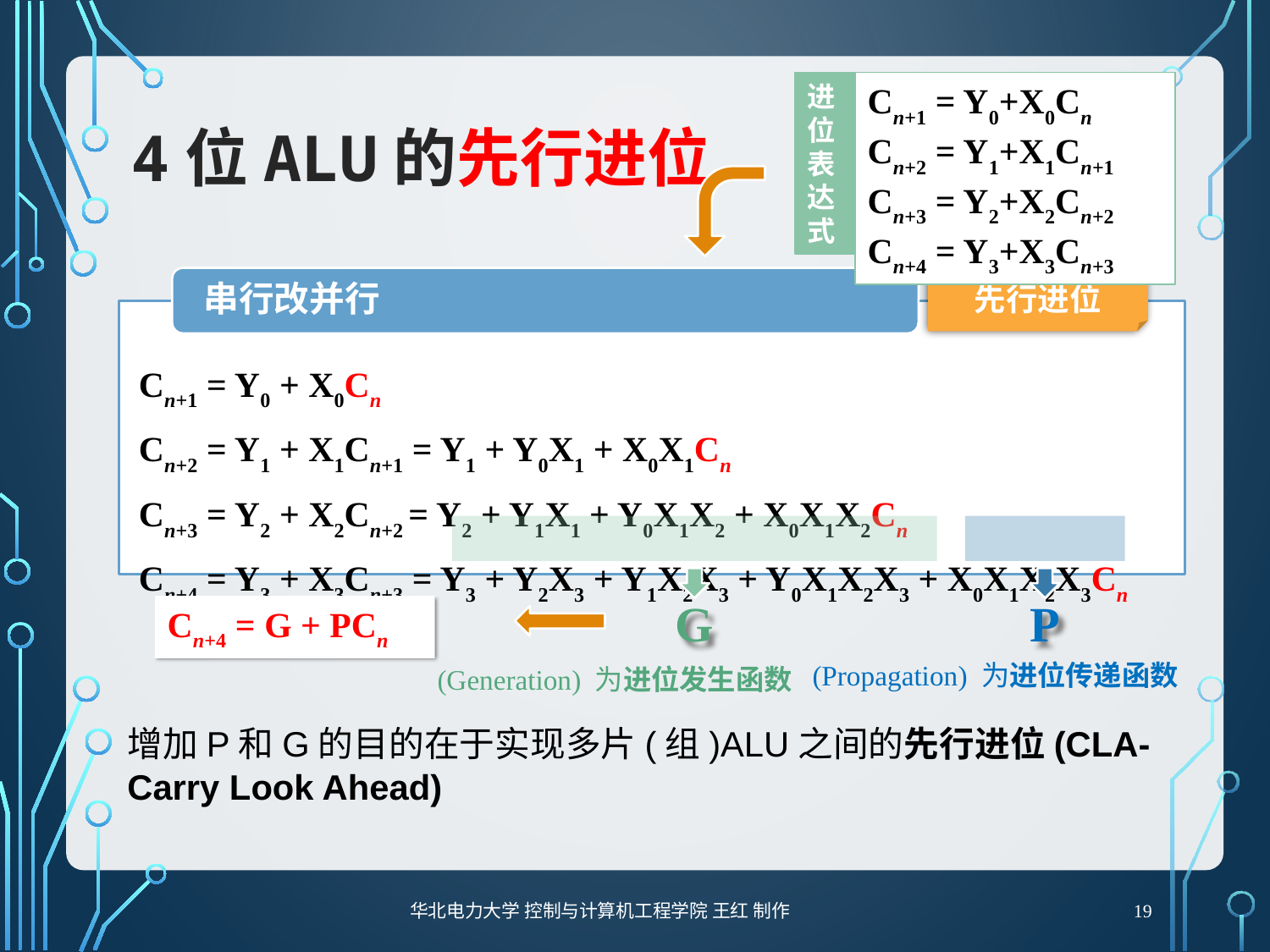

进位表达式
Cn+1 = Y0+X0Cn
Cn+2 = Y1+X1Cn+1
Cn+3 = Y2+X2Cn+2
Cn+4 = Y3+X3Cn+3
# 4位ALU的先行进位

先行进位
串行改并行
Cn+1 = Y0 + X0Cn
Cn+2 = Y1 + X1Cn+1 = Y1 + Y0X1 + X0X1Cn
Cn+3 = Y2 + X2Cn+2 = Y2 + Y1X1 + Y0X1X2 + X0X1X2Cn
Cn+4 = Y3 + X3Cn+3 = Y3 + Y2X3 + Y1X2X3 + Y0X1X2X3 + X0X1X2X3Cn

G
P
Cn+4 = G + PCn

(Propagation) 为进位传递函数
(Generation) 为进位发生函数
增加P和G的目的在于实现多片(组)ALU之间的先行进位(CLA- Carry Look Ahead)
19
华北电力大学 控制与计算机工程学院 王红 制作